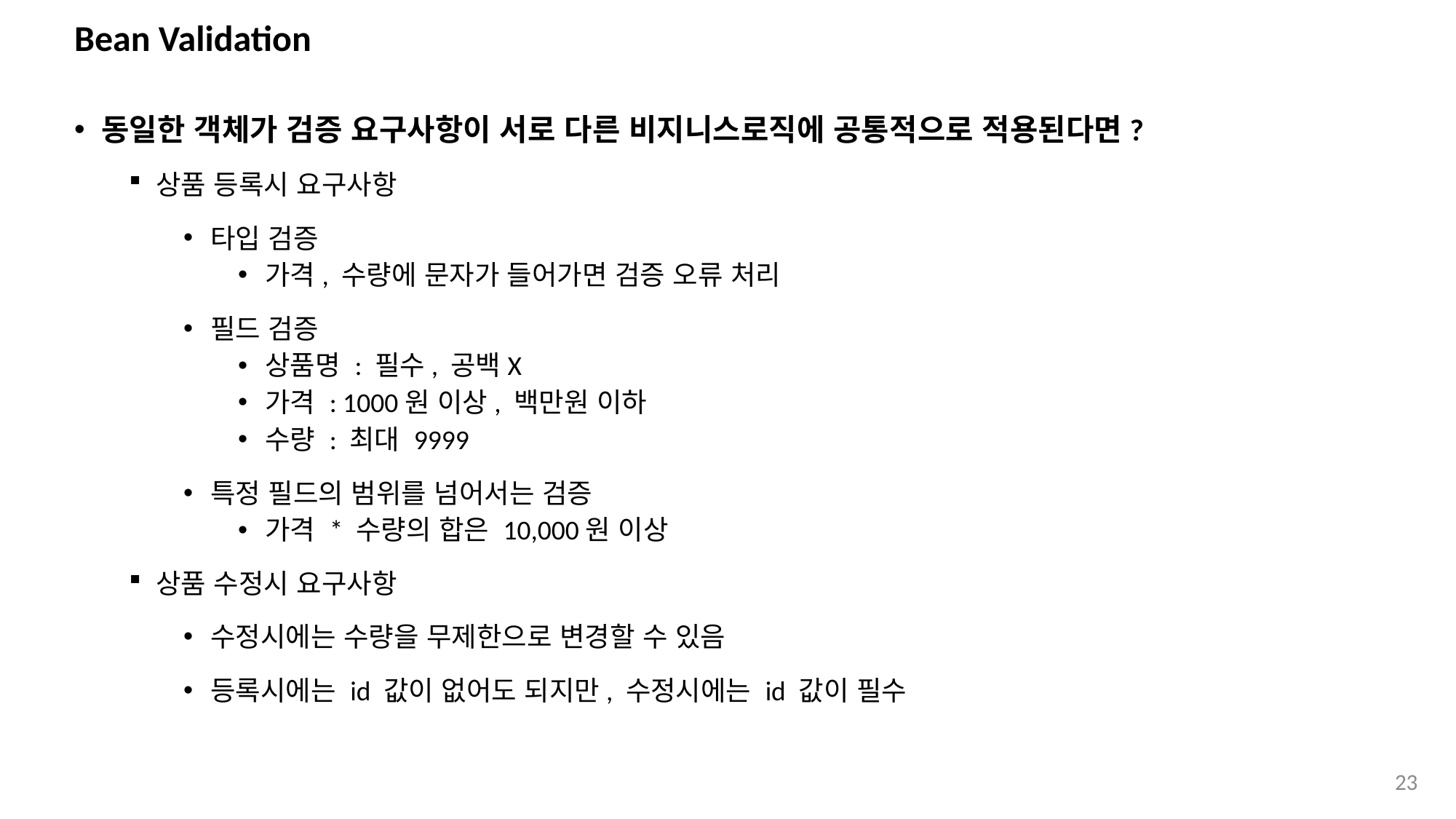

# Bean Validation
동일한 객체가 검증 요구사항이 서로 다른 비지니스로직에 공통적으로 적용된다면?
상품 등록시 요구사항
타입 검증
가격, 수량에 문자가 들어가면 검증 오류 처리
필드 검증
상품명 : 필수, 공백X
가격 : 1000원 이상, 백만원 이하
수량 : 최대 9999
특정 필드의 범위를 넘어서는 검증
가격 * 수량의 합은 10,000원 이상
상품 수정시 요구사항
수정시에는 수량을 무제한으로 변경할 수 있음
등록시에는 id 값이 없어도 되지만, 수정시에는 id 값이 필수
23